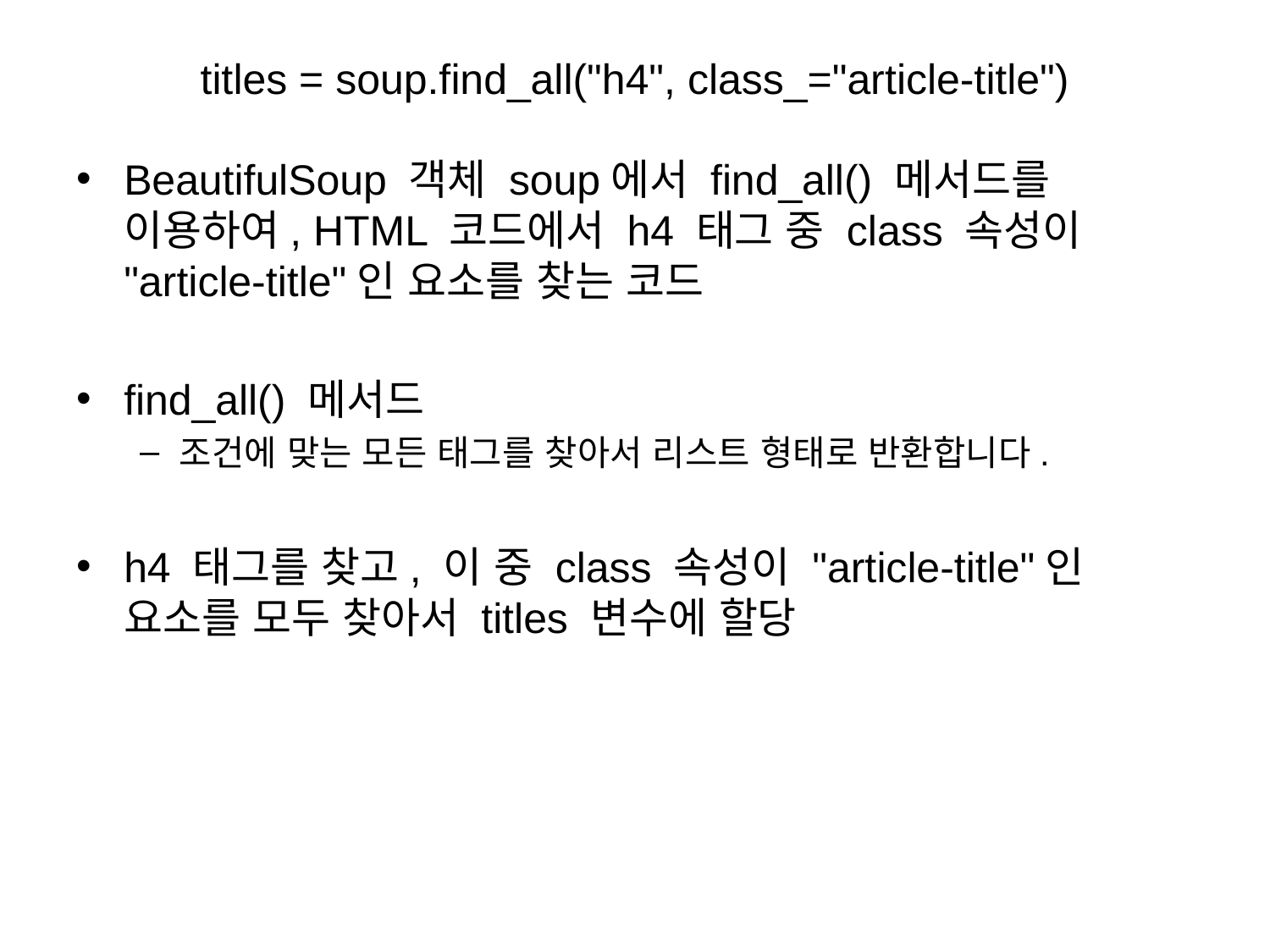

# titles = soup.find_all("h4", class_="article-title")
BeautifulSoup 객체 soup에서 find_all() 메서드를 이용하여, HTML 코드에서 h4 태그 중 class 속성이 "article-title"인 요소를 찾는 코드

find_all() 메서드
조건에 맞는 모든 태그를 찾아서 리스트 형태로 반환합니다.

h4 태그를 찾고, 이 중 class 속성이 "article-title"인 요소를 모두 찾아서 titles 변수에 할당